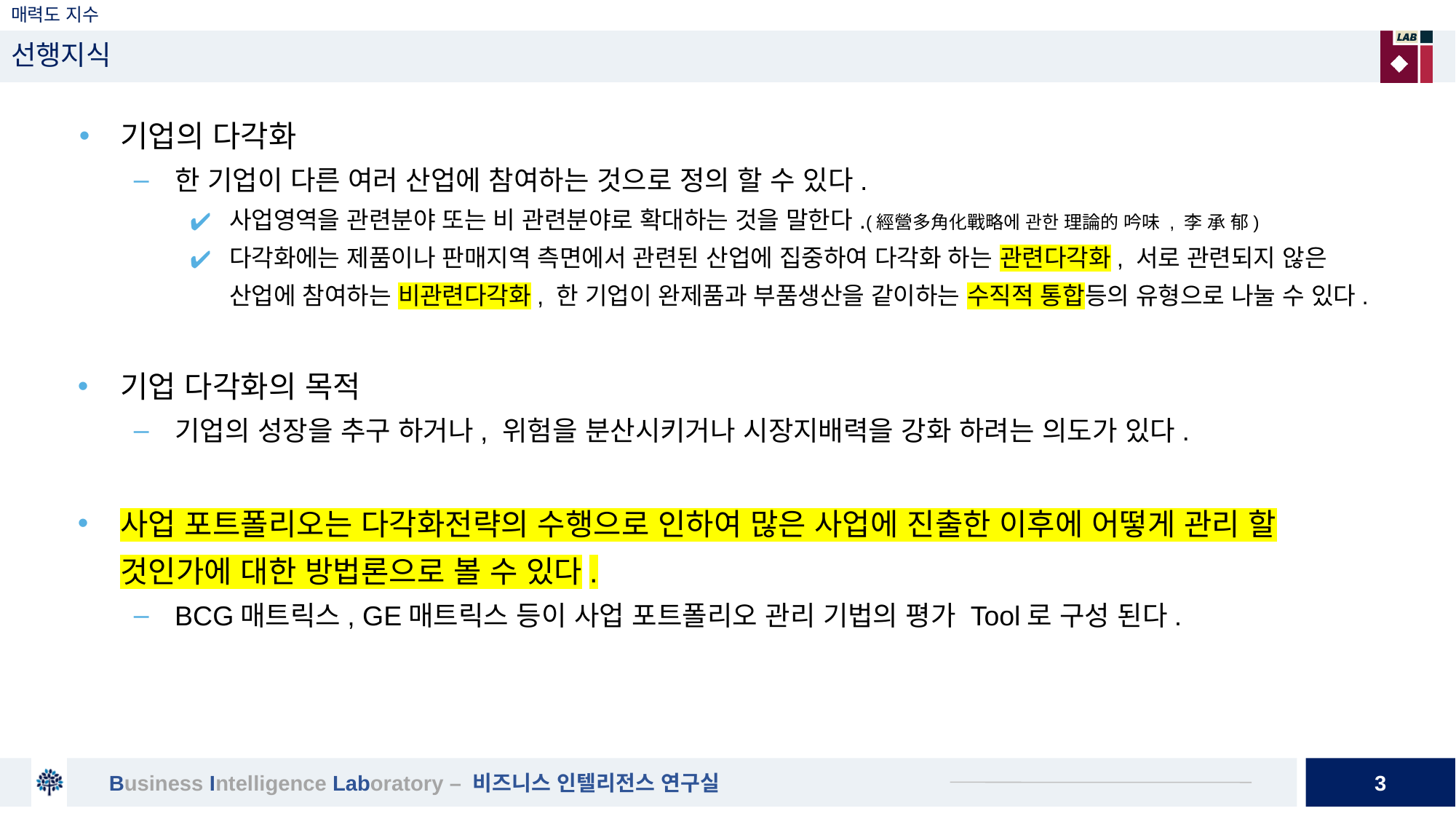

# 매력도 지수
선행지식
기업의 다각화
한 기업이 다른 여러 산업에 참여하는 것으로 정의 할 수 있다.
사업영역을 관련분야 또는 비 관련분야로 확대하는 것을 말한다.(經營多角化戰略에 관한 理論的 吟味 , 李 承 郁)
다각화에는 제품이나 판매지역 측면에서 관련된 산업에 집중하여 다각화 하는 관련다각화, 서로 관련되지 않은 산업에 참여하는 비관련다각화, 한 기업이 완제품과 부품생산을 같이하는 수직적 통합등의 유형으로 나눌 수 있다.

기업 다각화의 목적
기업의 성장을 추구 하거나, 위험을 분산시키거나 시장지배력을 강화 하려는 의도가 있다.

사업 포트폴리오는 다각화전략의 수행으로 인하여 많은 사업에 진출한 이후에 어떻게 관리 할 것인가에 대한 방법론으로 볼 수 있다.
BCG매트릭스, GE매트릭스 등이 사업 포트폴리오 관리 기법의 평가 Tool로 구성 된다.

3